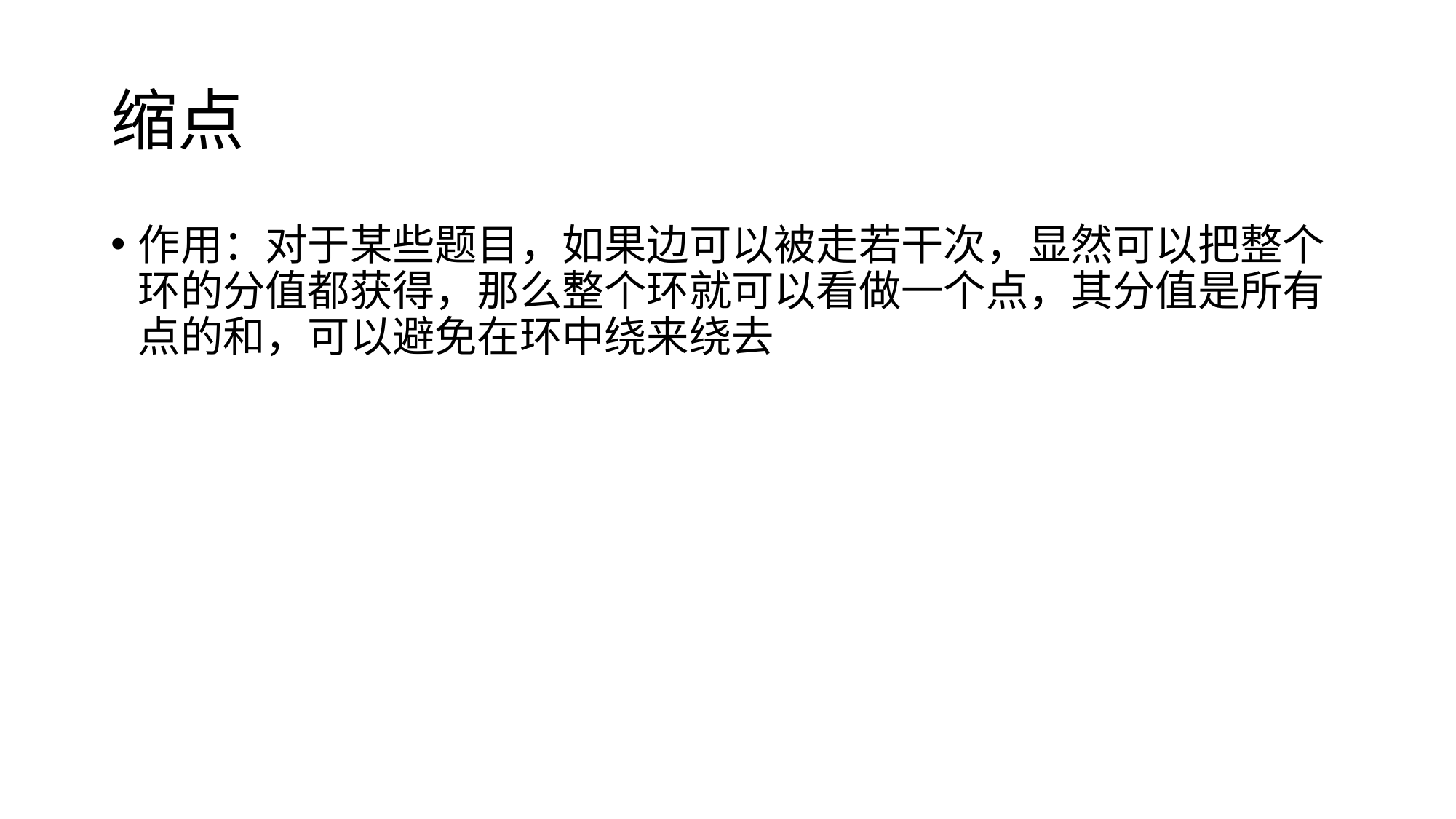

# 缩点
作用：对于某些题目，如果边可以被走若干次，显然可以把整个环的分值都获得，那么整个环就可以看做一个点，其分值是所有点的和，可以避免在环中绕来绕去